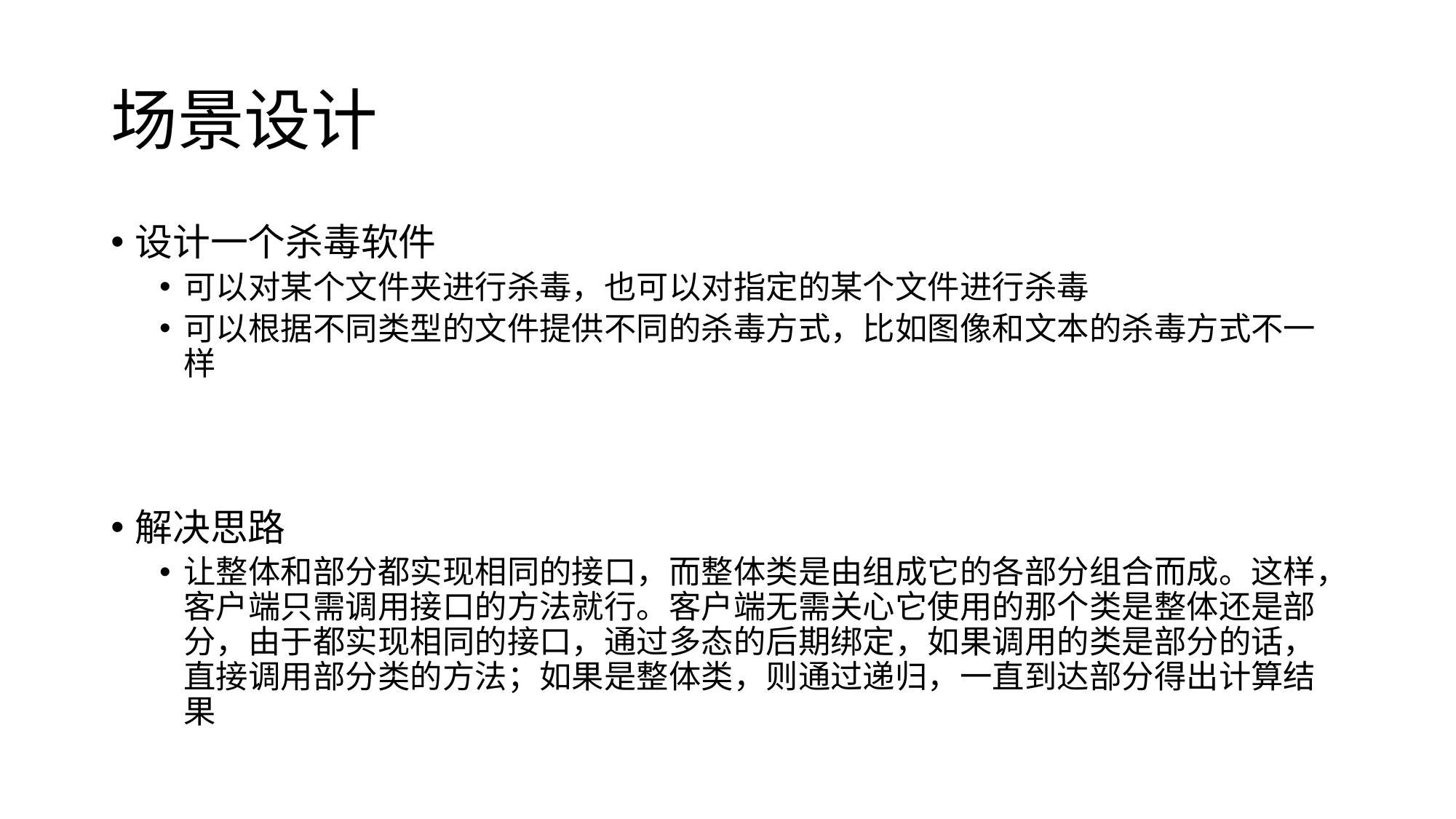

# 场景设计
设计一个杀毒软件
可以对某个文件夹进行杀毒，也可以对指定的某个文件进行杀毒
可以根据不同类型的文件提供不同的杀毒方式，比如图像和文本的杀毒方式不一样

解决思路
让整体和部分都实现相同的接口，而整体类是由组成它的各部分组合而成。这样，客户端只需调用接口的方法就行。客户端无需关心它使用的那个类是整体还是部分，由于都实现相同的接口，通过多态的后期绑定，如果调用的类是部分的话，直接调用部分类的方法；如果是整体类，则通过递归，一直到达部分得出计算结果